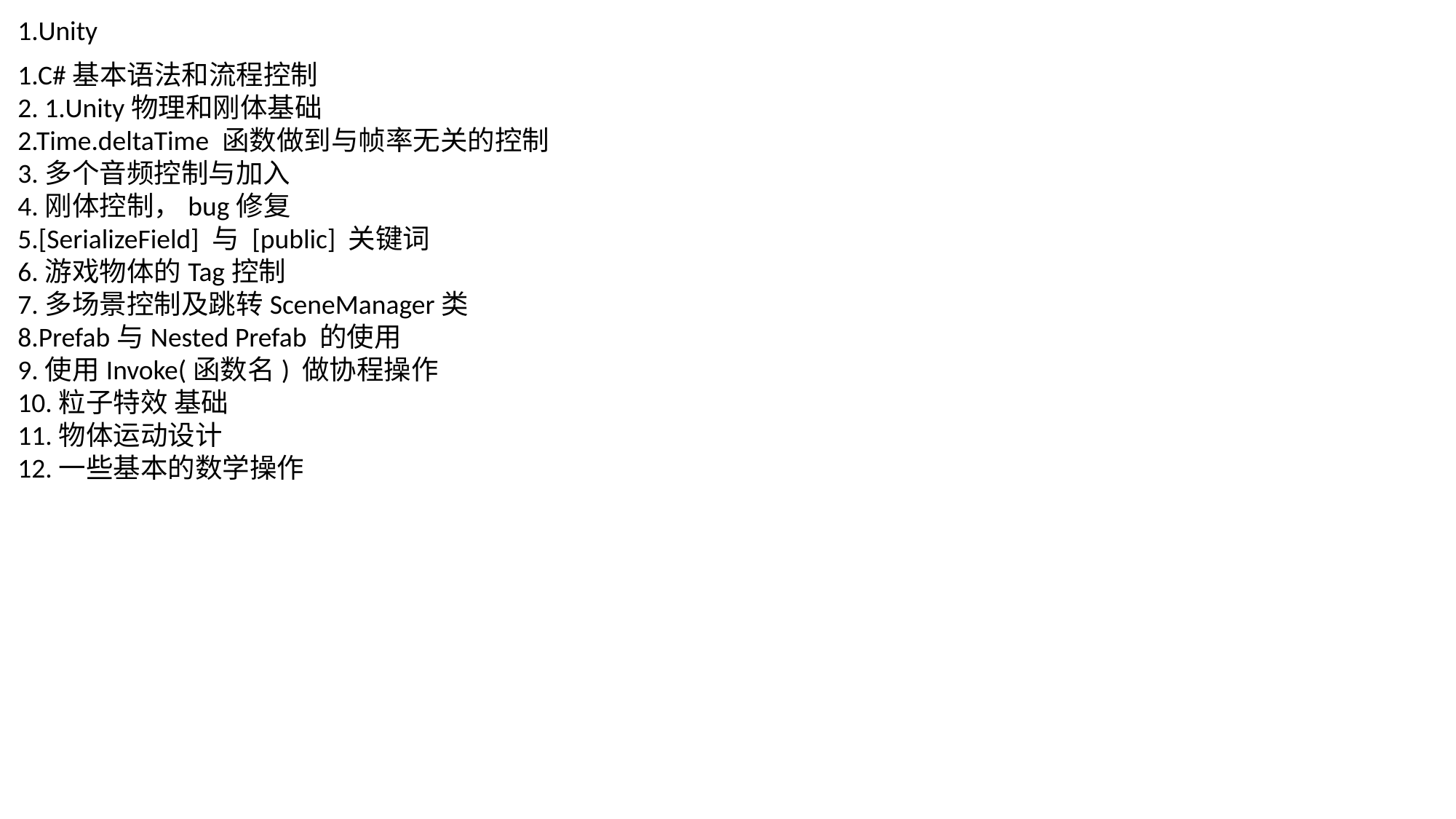

1.Unity
1.C#基本语法和流程控制
2. 1.Unity物理和刚体基础
2.Time.deltaTime 函数做到与帧率无关的控制
3.多个音频控制与加入
4.刚体控制，bug修复
5.[SerializeField] 与 [public] 关键词
6.游戏物体的Tag控制
7.多场景控制及跳转SceneManager类
8.Prefab与Nested Prefab 的使用
9.使用Invoke(函数名) 做协程操作
10.粒子特效 基础
11.物体运动设计
12.一些基本的数学操作